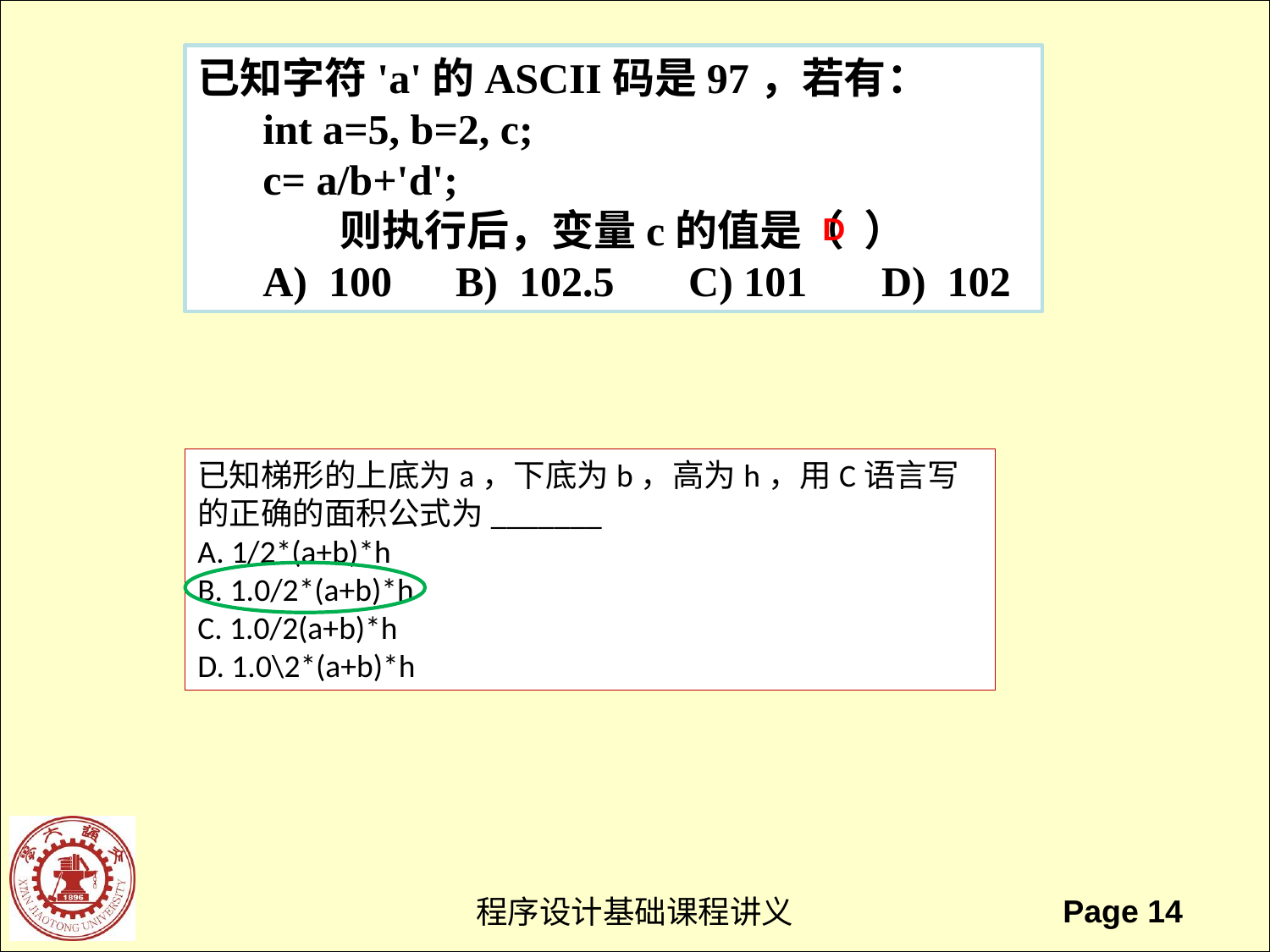

已知字符'a'的ASCII码是97，若有：
int a=5, b=2, c;
c= a/b+'d';
       则执行后，变量c的值是（  ）
A)  100      B)  102.5       C) 101       D)  102
D
已知梯形的上底为a，下底为b，高为h，用C语言写的正确的面积公式为_______
A. 1/2*(a+b)*h
B. 1.0/2*(a+b)*h
C. 1.0/2(a+b)*h
D. 1.0\2*(a+b)*h